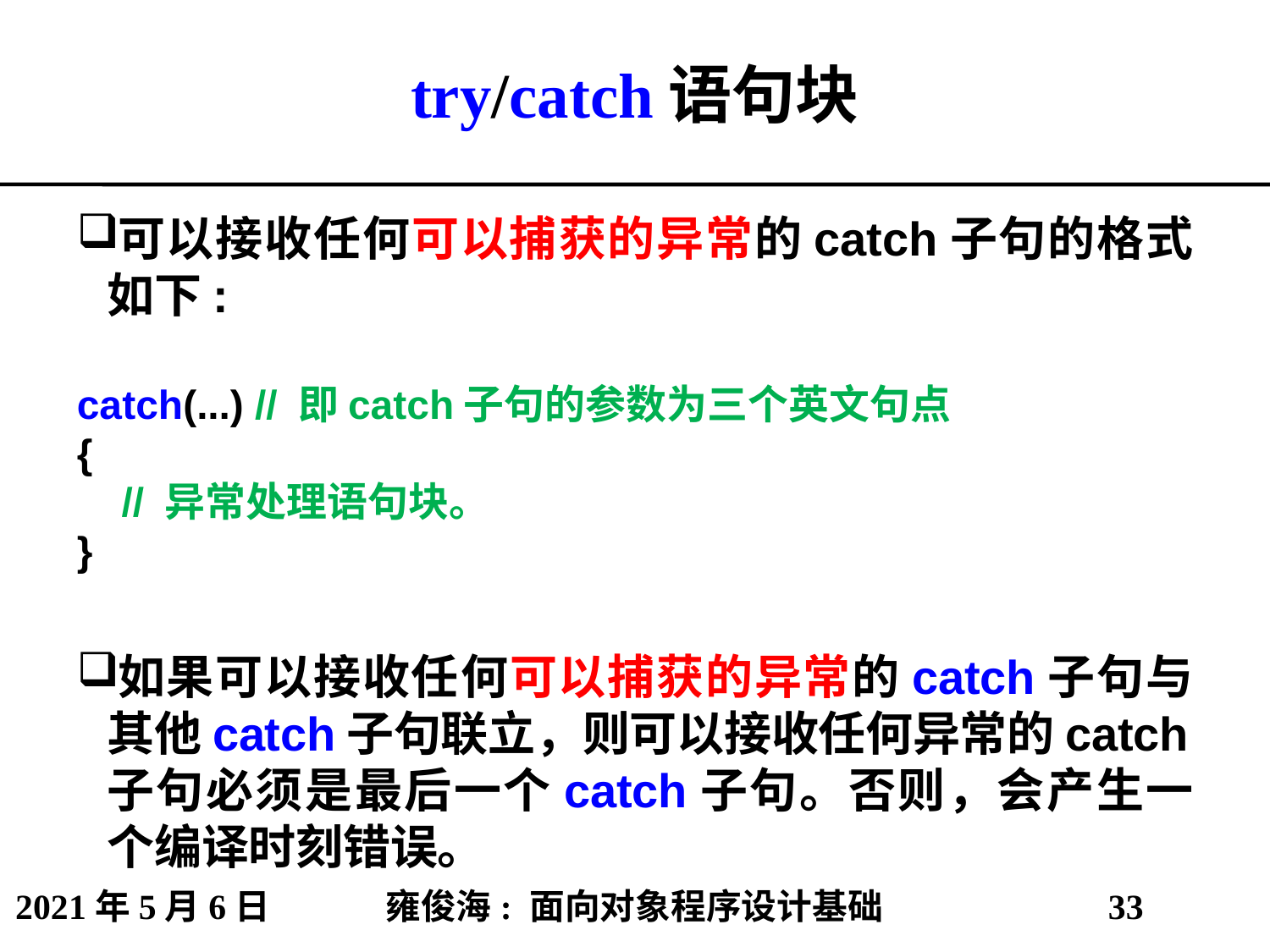

# try/catch语句块

可以接收任何可以捕获的异常的catch子句的格式如下:

catch(...) // 即catch子句的参数为三个英文句点
{
    // 异常处理语句块。
}

如果可以接收任何可以捕获的异常的catch子句与其他catch子句联立，则可以接收任何异常的catch子句必须是最后一个catch子句。否则，会产生一个编译时刻错误。
2021年5月6日
雍俊海: 面向对象程序设计基础
33